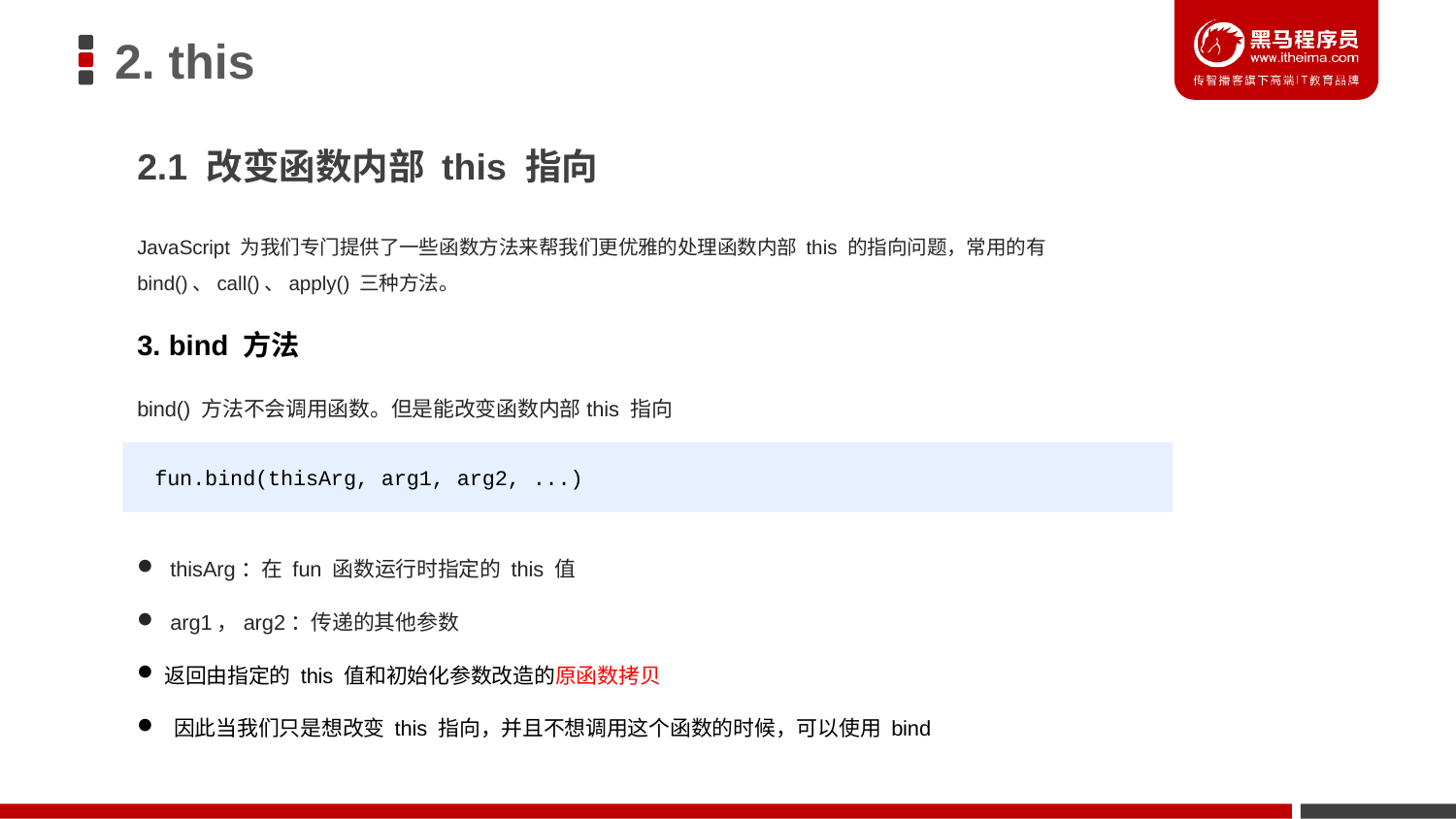

# 2. this
2.1 改变函数内部 this 指向
JavaScript 为我们专门提供了一些函数方法来帮我们更优雅的处理函数内部 this 的指向问题，常用的有 bind()、call()、apply() 三种方法。
3. bind 方法

bind() 方法不会调用函数。但是能改变函数内部this 指向
fun.bind(thisArg, arg1, arg2, ...)
 thisArg：在 fun 函数运行时指定的 this 值
 arg1，arg2：传递的其他参数
返回由指定的 this 值和初始化参数改造的原函数拷贝
 因此当我们只是想改变 this 指向，并且不想调用这个函数的时候，可以使用 bind